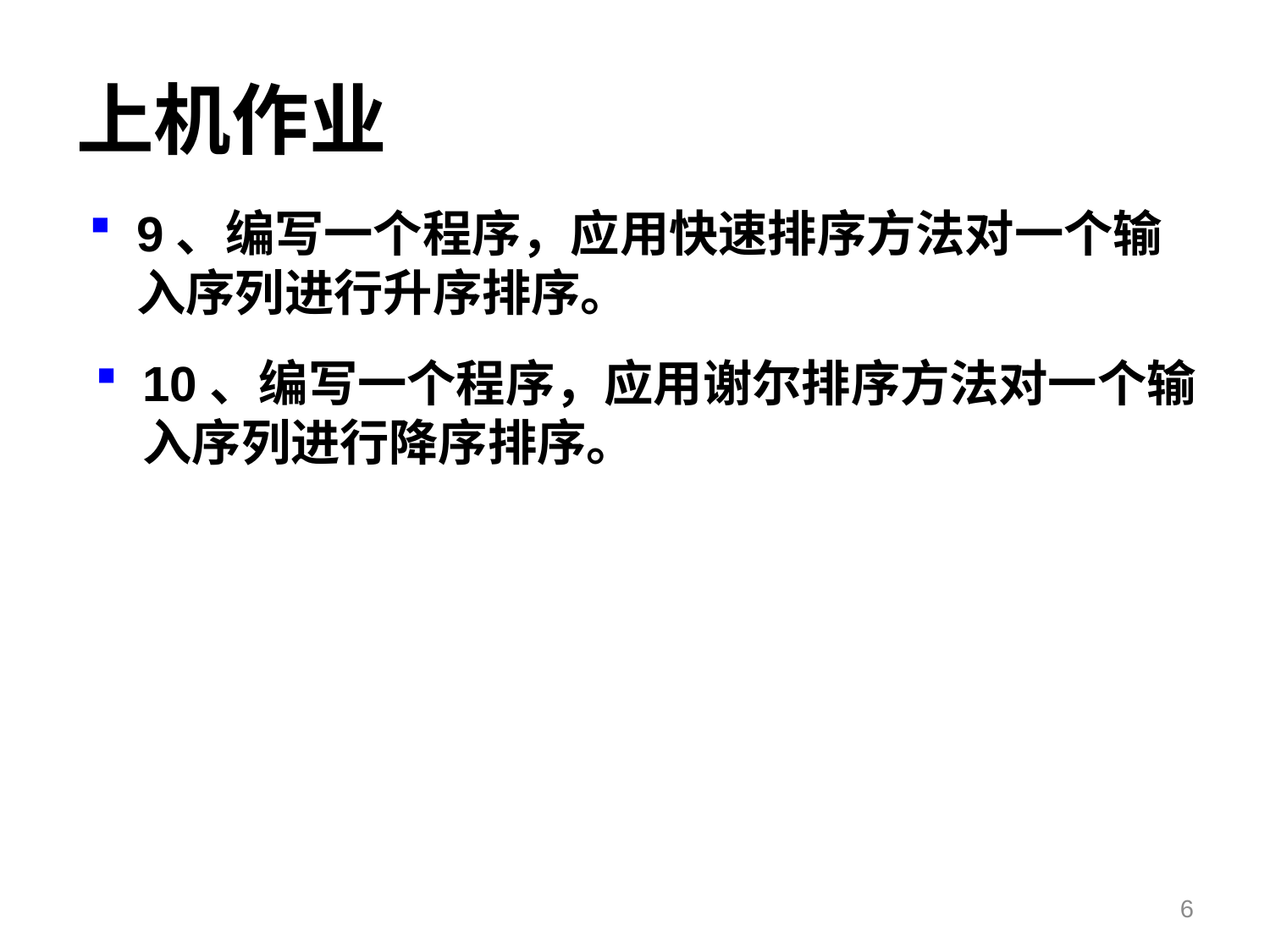

# 上机作业
9、编写一个程序，应用快速排序方法对一个输入序列进行升序排序。
10、编写一个程序，应用谢尔排序方法对一个输入序列进行降序排序。
6